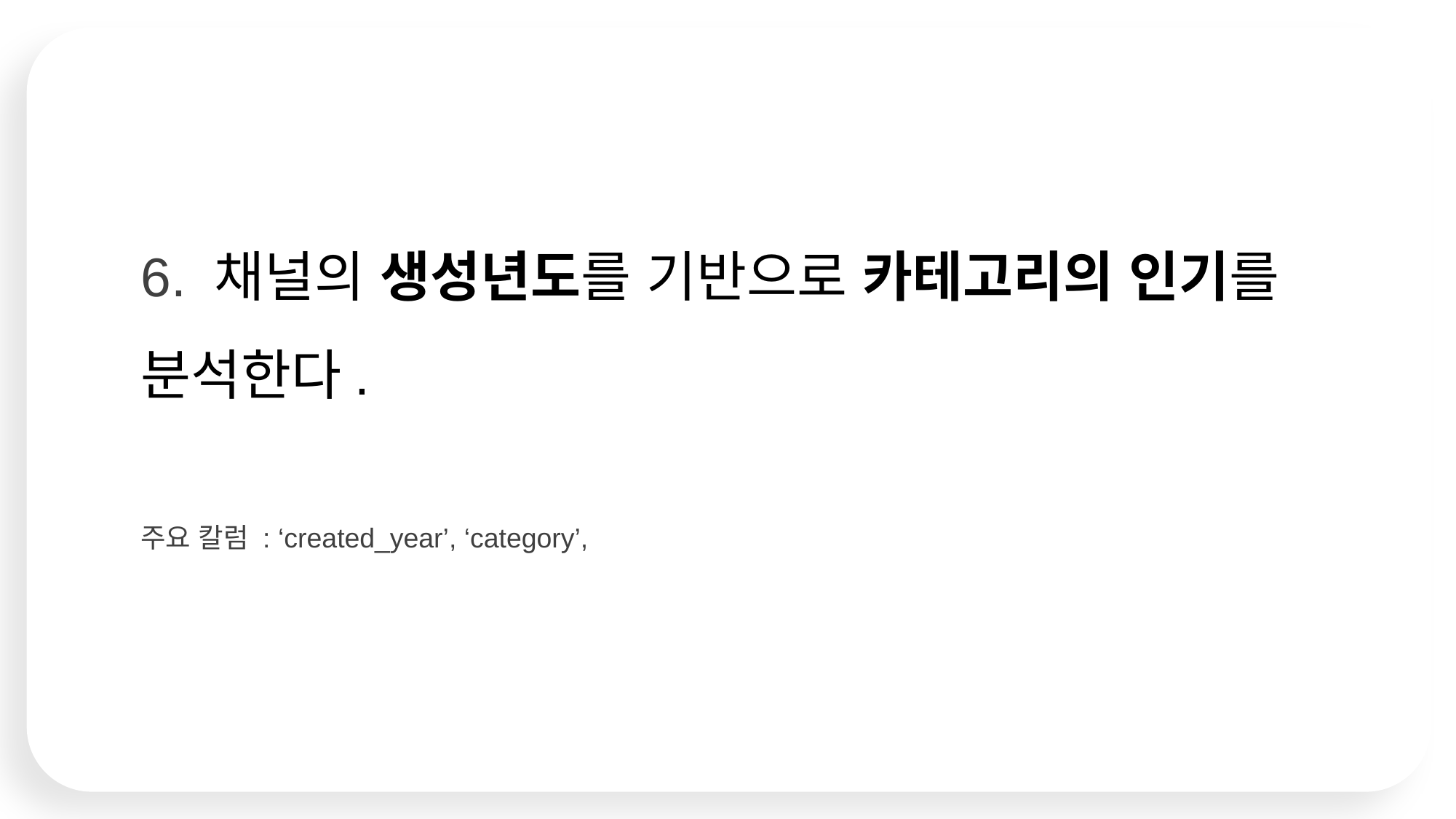

6. 채널의 생성년도를 기반으로 카테고리의 인기를 분석한다.

주요 칼럼 : ‘created_year’, ‘category’,